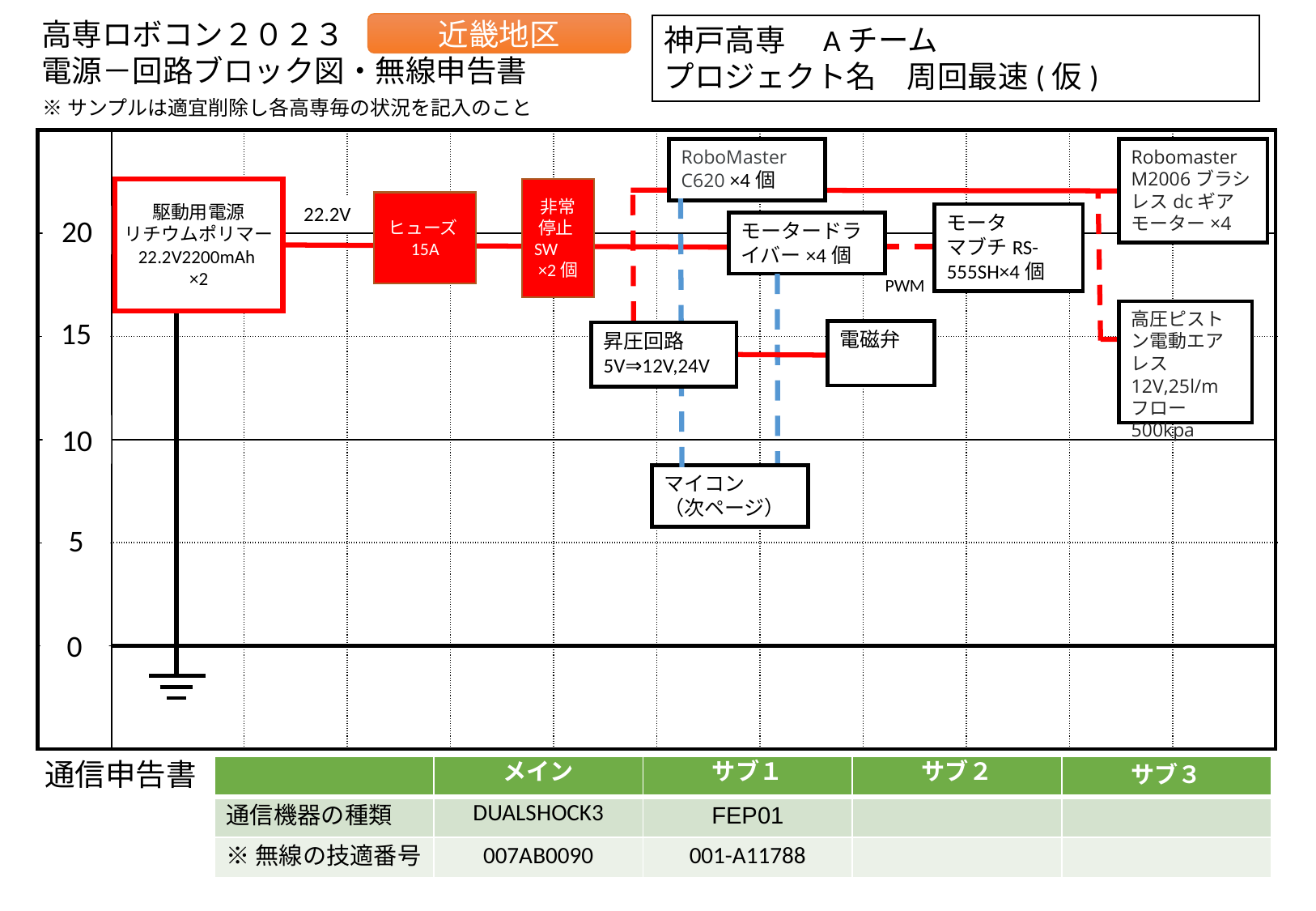

近畿地区
神戸高専　Aチーム
プロジェクト名　周回最速(仮)
RoboMaster C620 ×4個
Robomaster M2006ブラシレスdcギアモーター×4
非常停止SW　×2個

駆動用電源
リチウムポリマー
22.2V2200mAh
×2

ヒューズ15A
22.2V
モータ
マブチRS-555SH×4個
モータードライバー×4個
PWM
高圧ピストン電動エアレス12V,25l/mフロー500kpa
電磁弁
昇圧回路
5V⇒12V,24V
マイコン
（次ページ）
|  | メイン | サブ１ | サブ２ | サブ３ |
| --- | --- | --- | --- | --- |
| 通信機器の種類 | DUALSHOCK3 | FEP01 |  |  |
| ※無線の技適番号 | 007AB0090 | 001-A11788 |  |  |